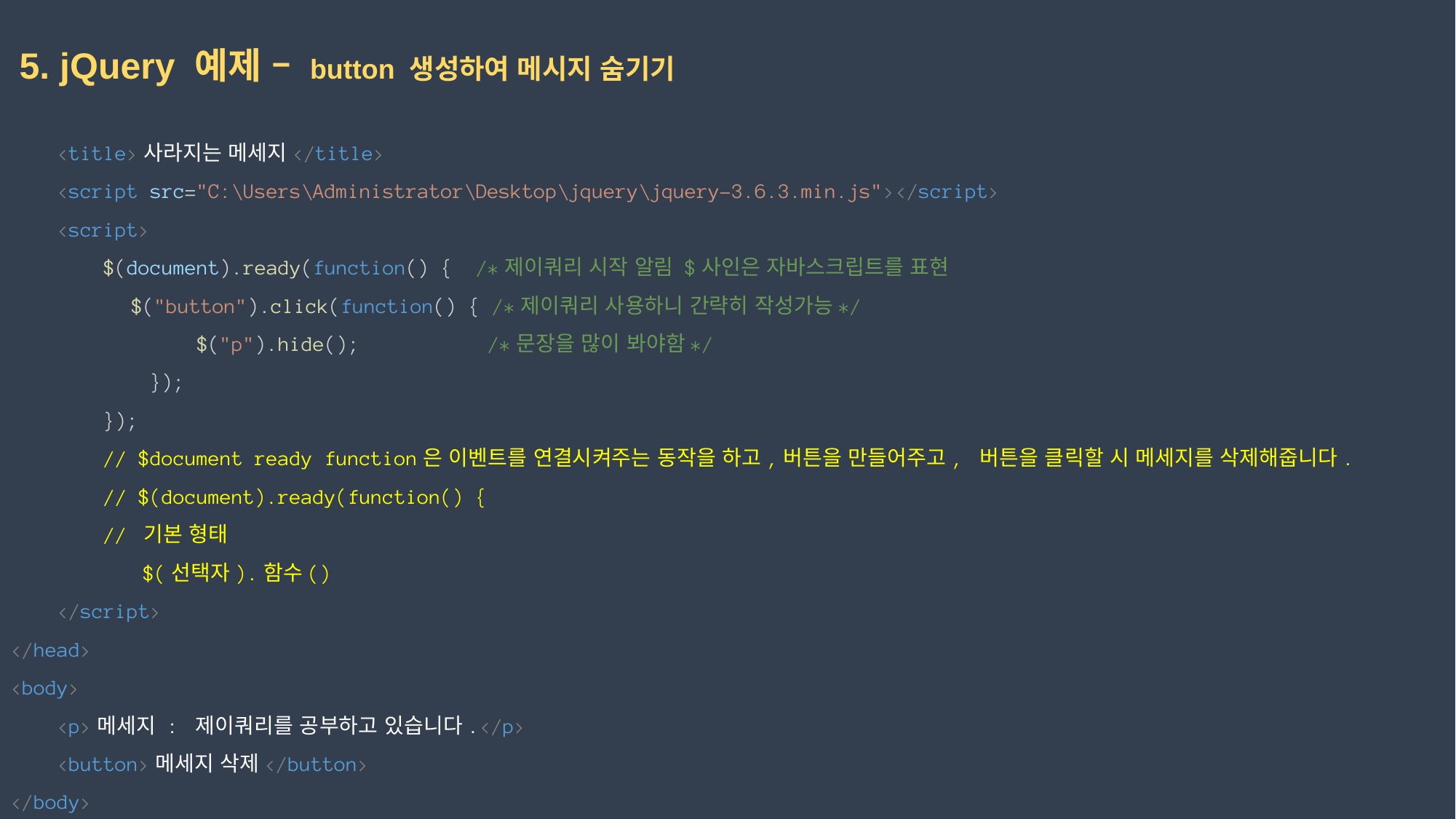

5. jQuery 예제 – button 생성하여 메시지 숨기기
    <title>사라지는 메세지</title>
    <script src="C:\Users\Administrator\Desktop\jquery\jquery-3.6.3.min.js"></script>
    <script>
        $(document).ready(function() {  /*제이쿼리 시작 알림 $사인은 자바스크립트를 표현
	 $("button").click(function() { /*제이쿼리 사용하니 간략히 작성가능*/
                $("p").hide();           /*문장을 많이 봐야함*/
            });
        });
        // $document ready function은 이벤트를 연결시켜주는 동작을 하고,버튼을 만들어주고, 버튼을 클릭할 시 메세지를 삭제해줍니다.
        // $(document).ready(function() {
        // 기본 형태
        	  $(선택자).함수()
    </script>
</head>
<body>
    <p>메세지 : 제이쿼리를 공부하고 있습니다.</p>
    <button>메세지 삭제</button>
</body>

2023-02-20
권민지